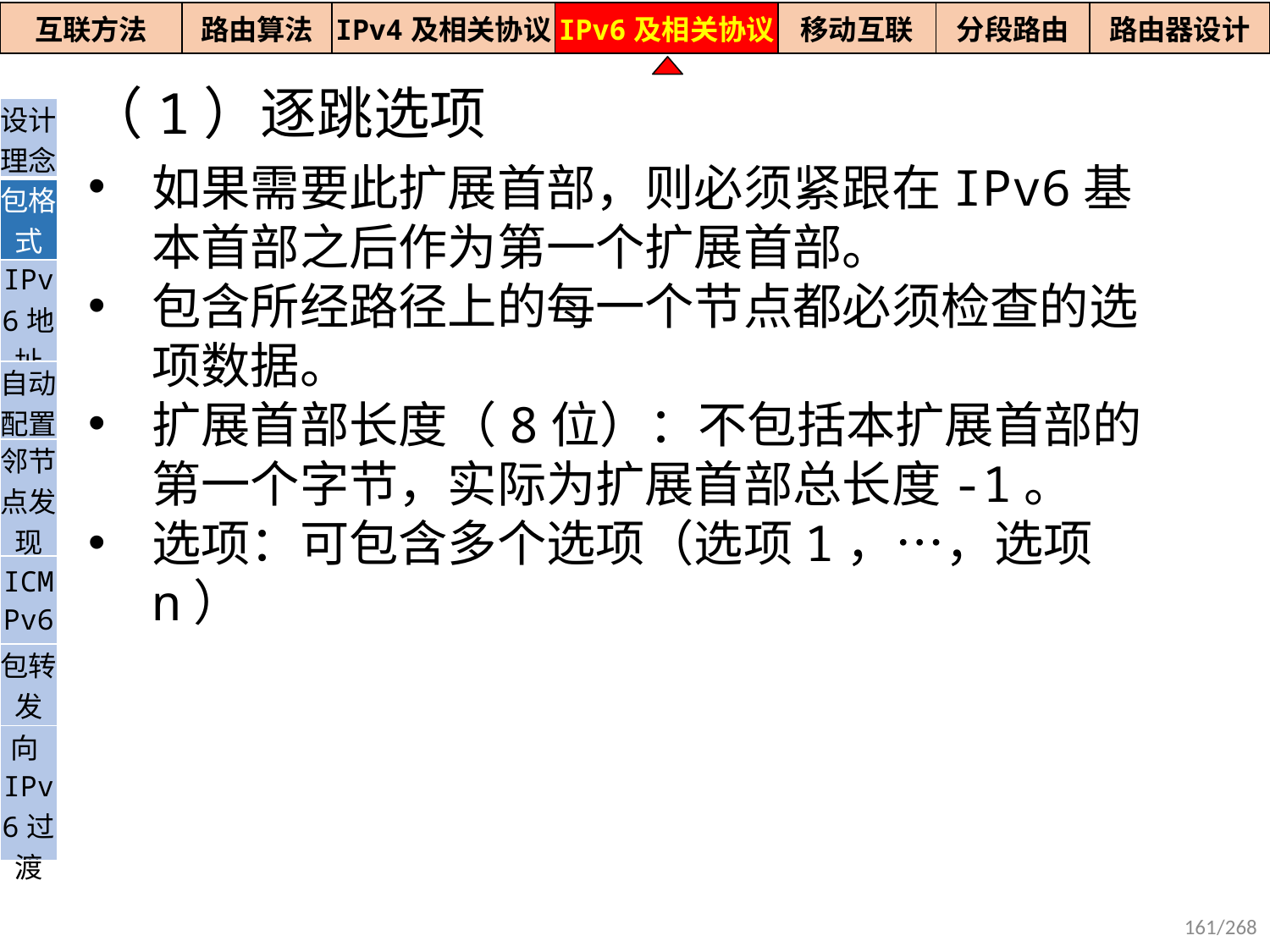

| 互联方法 | 路由算法 | IPv4及相关协议 | IPv6及相关协议 | 移动互联 | 分段路由 | 路由器设计 |
| --- | --- | --- | --- | --- | --- | --- |

（1）逐跳选项
| 设计理念 |
| --- |
| 包格式 |
| IPv6地址 |
| 自动配置 |
| 邻节点发现 |
| ICMPv6 |
| 包转发 |
| 向IPv6过渡 |
如果需要此扩展首部，则必须紧跟在IPv6基本首部之后作为第一个扩展首部。
包含所经路径上的每一个节点都必须检查的选项数据。
扩展首部长度（8位）：不包括本扩展首部的第一个字节，实际为扩展首部总长度-1。
选项：可包含多个选项（选项1，…，选项n）

161/268